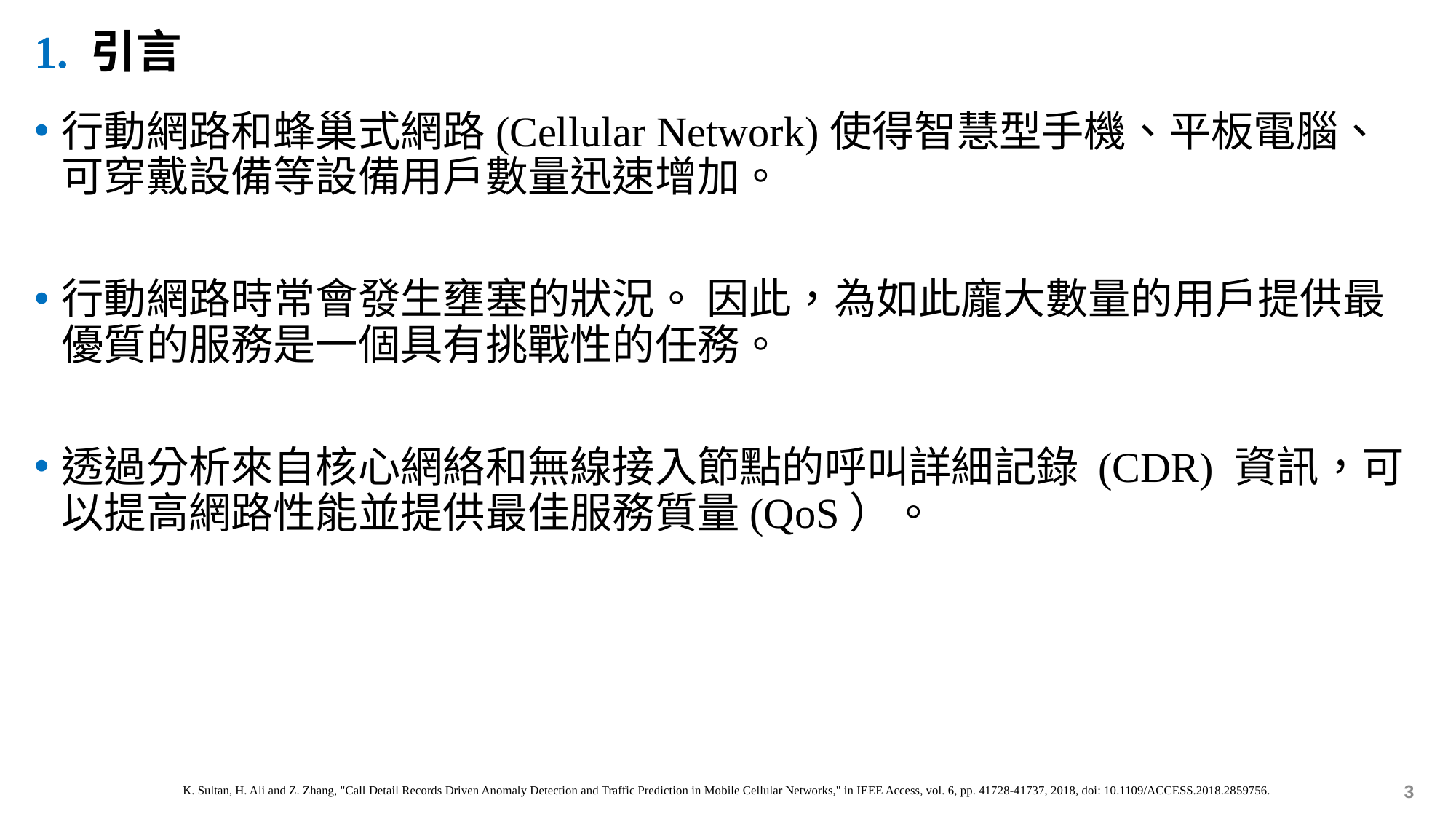

# 1. 引言
行動網路和蜂巢式網路(Cellular Network)使得智慧型手機、平板電腦、可穿戴設備等設備用戶數量迅速增加。

行動網路時常會發生壅塞的狀況。 因此，為如此龐大數量的用戶提供最優質的服務是一個具有挑戰性的任務。

透過分析來自核心網絡和無線接入節點的呼叫詳細記錄 (CDR) 資訊，可以提高網路性能並提供最佳服務質量(QoS）。

3
K. Sultan, H. Ali and Z. Zhang, "Call Detail Records Driven Anomaly Detection and Traffic Prediction in Mobile Cellular Networks," in IEEE Access, vol. 6, pp. 41728-41737, 2018, doi: 10.1109/ACCESS.2018.2859756.